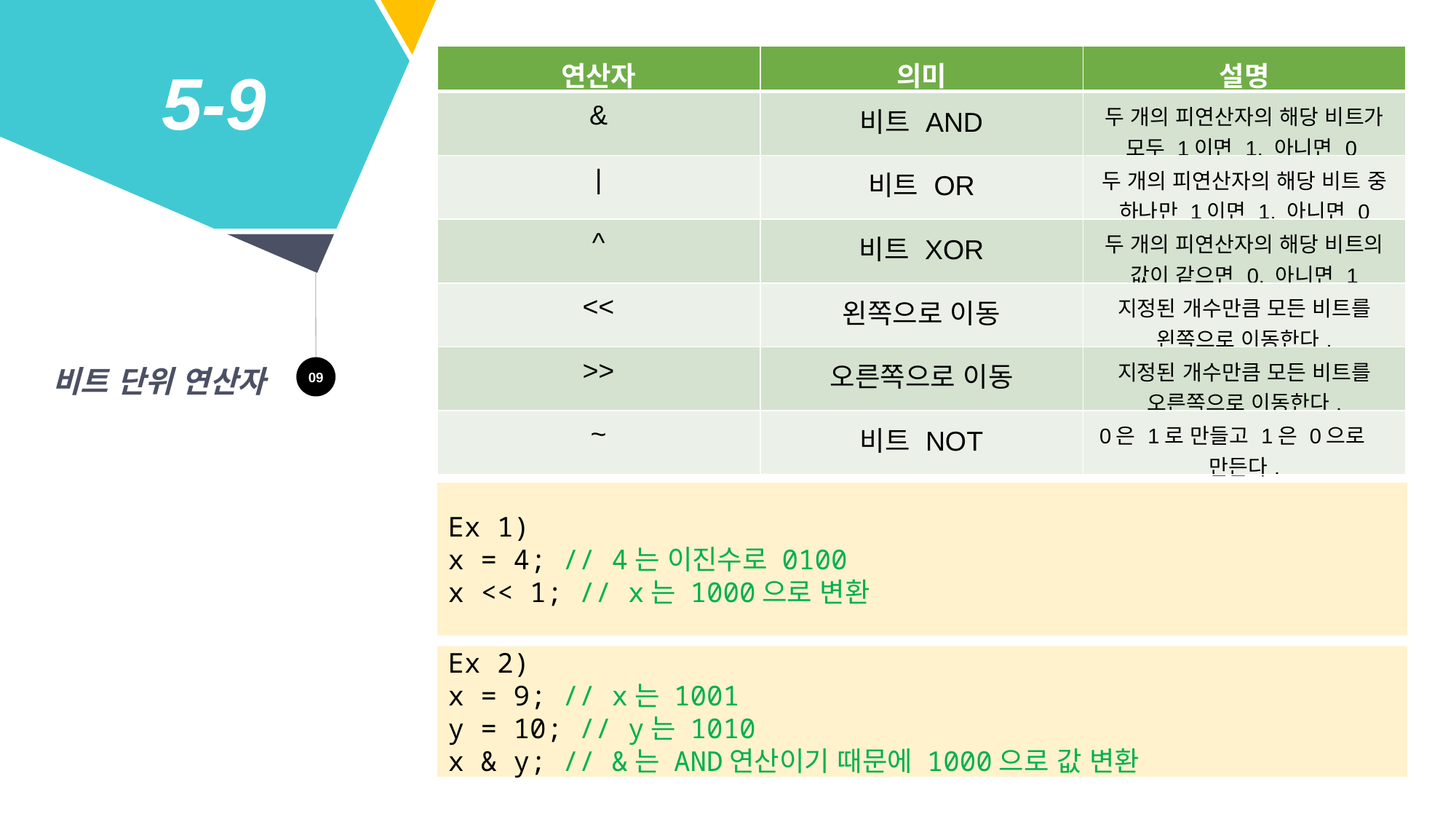

| 연산자 | 의미 | 설명 |
| --- | --- | --- |
| & | 비트 AND | 두 개의 피연산자의 해당 비트가 모두 1이면 1, 아니면 0 |
| | | 비트 OR | 두 개의 피연산자의 해당 비트 중 하나만 1이면 1, 아니면 0 |
| ^ | 비트 XOR | 두 개의 피연산자의 해당 비트의 값이 같으면 0, 아니면 1 |
| << | 왼쪽으로 이동 | 지정된 개수만큼 모든 비트를 왼쪽으로 이동한다. |
| >> | 오른쪽으로 이동 | 지정된 개수만큼 모든 비트를 오른쪽으로 이동한다. |
| ~ | 비트 NOT | 0은 1로 만들고 1은 0으로 만든다. |
5-9
비트 단위 연산자
09
Ex 1)
x = 4; // 4는 이진수로 0100
x << 1; // x는 1000으로 변환
Ex 2)
x = 9; // x는 1001
y = 10; // y는 1010
x & y; // &는 AND연산이기 때문에 1000으로 값 변환